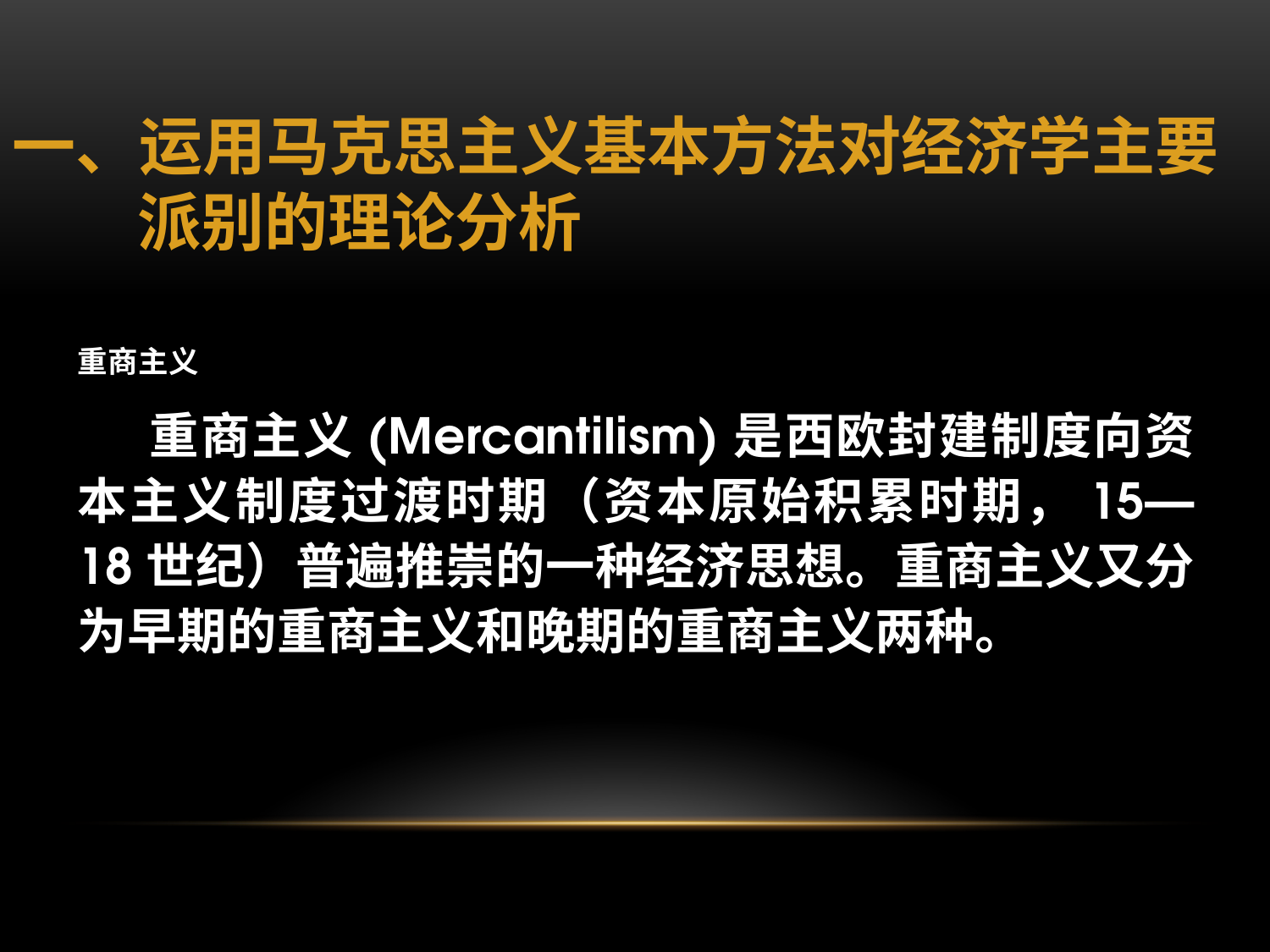

一、运用马克思主义基本方法对经济学主要派别的理论分析
重商主义
       重商主义(Mercantilism)是西欧封建制度向资本主义制度过渡时期（资本原始积累时期，15—18世纪）普遍推崇的一种经济思想。重商主义又分为早期的重商主义和晚期的重商主义两种。